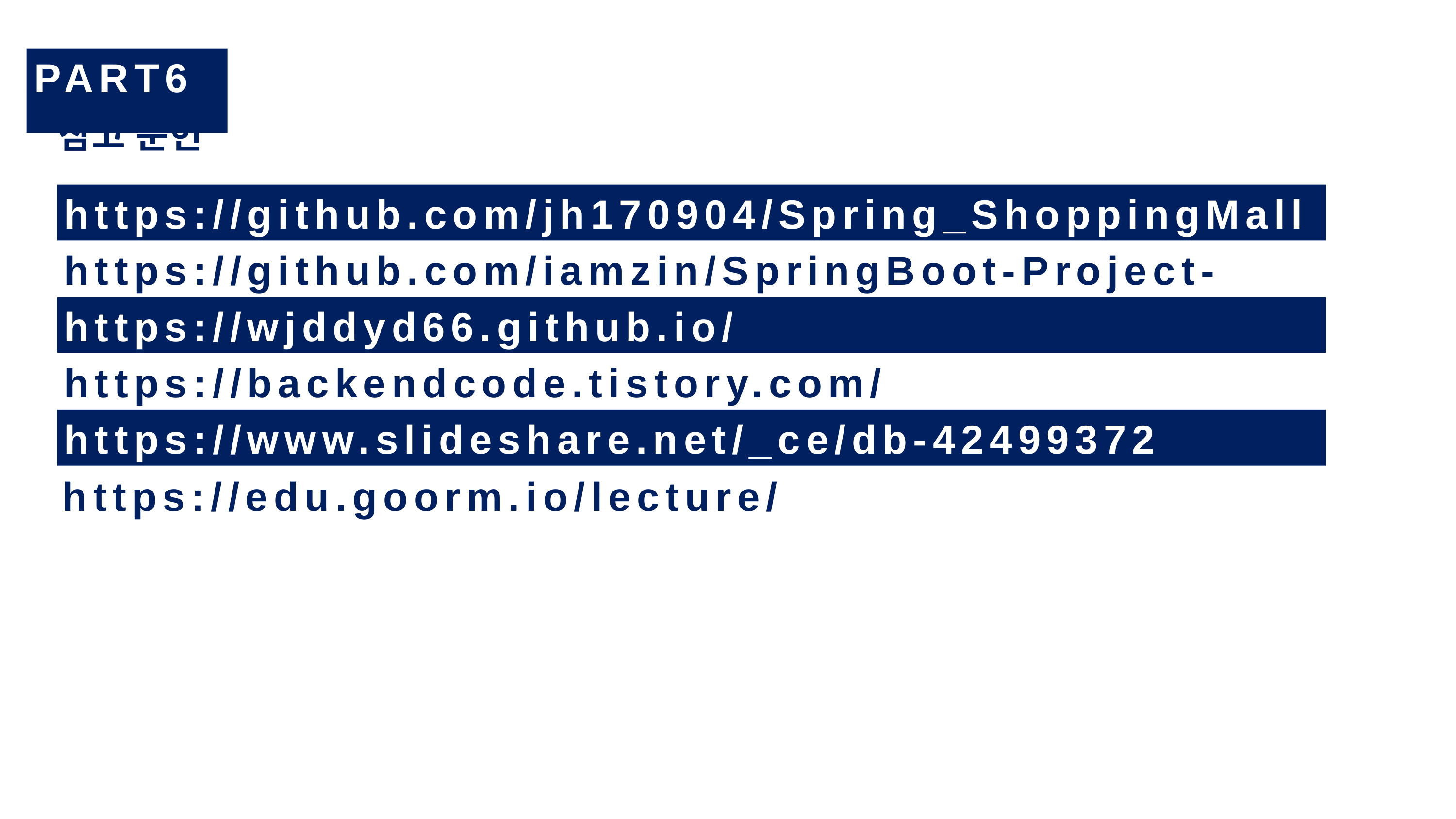

PART6
참고 문헌
https://github.com/jh170904/Spring_ShoppingMall
https://github.com/iamzin/SpringBoot-Project-Triport
https://wjddyd66.github.io/
https://backendcode.tistory.com/
https://www.slideshare.net/_ce/db-42499372
https://edu.goorm.io/lecture/